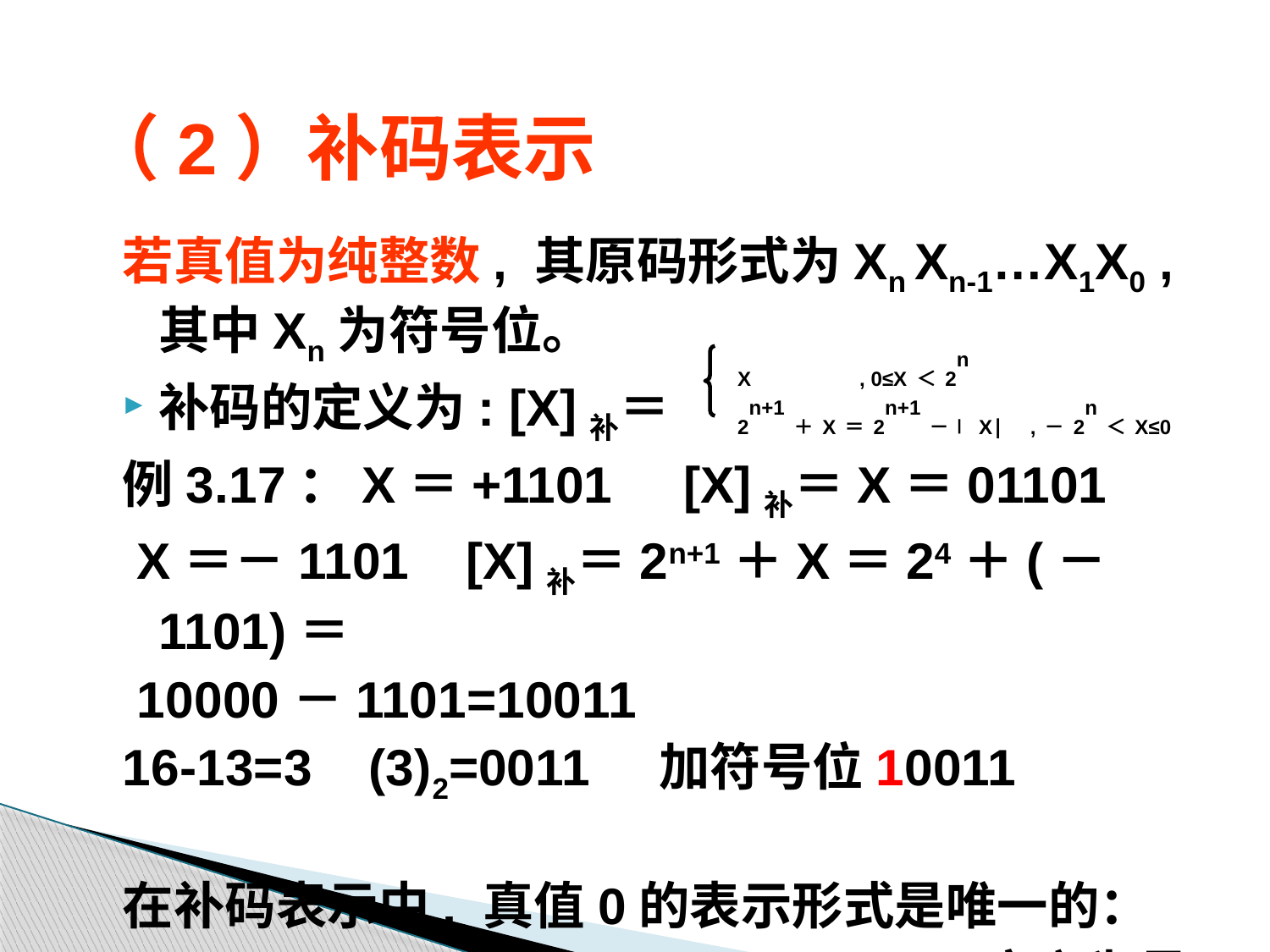

# （2）补码表示
若真值为纯整数, 其原码形式为Xn Xn-1…X1X0 , 其中Xn为符号位。
补码的定义为: [X]补＝
例3.17：X＝+1101     [X]补＝X＝01101
 X＝－1101    [X]补＝2n+1＋X＝24＋(－1101)＝
 10000－1101=10011
16-13=3    (3)2=0011    加符号位10011
在补码表示中, 真值0的表示形式是唯一的：
[＋0]补＝[－0]补＝00000。10000定义为最小的数-16
X                   , 0≤X＜2n
2n+1＋X＝2n+1－∣X∣   ,－2n＜X≤0